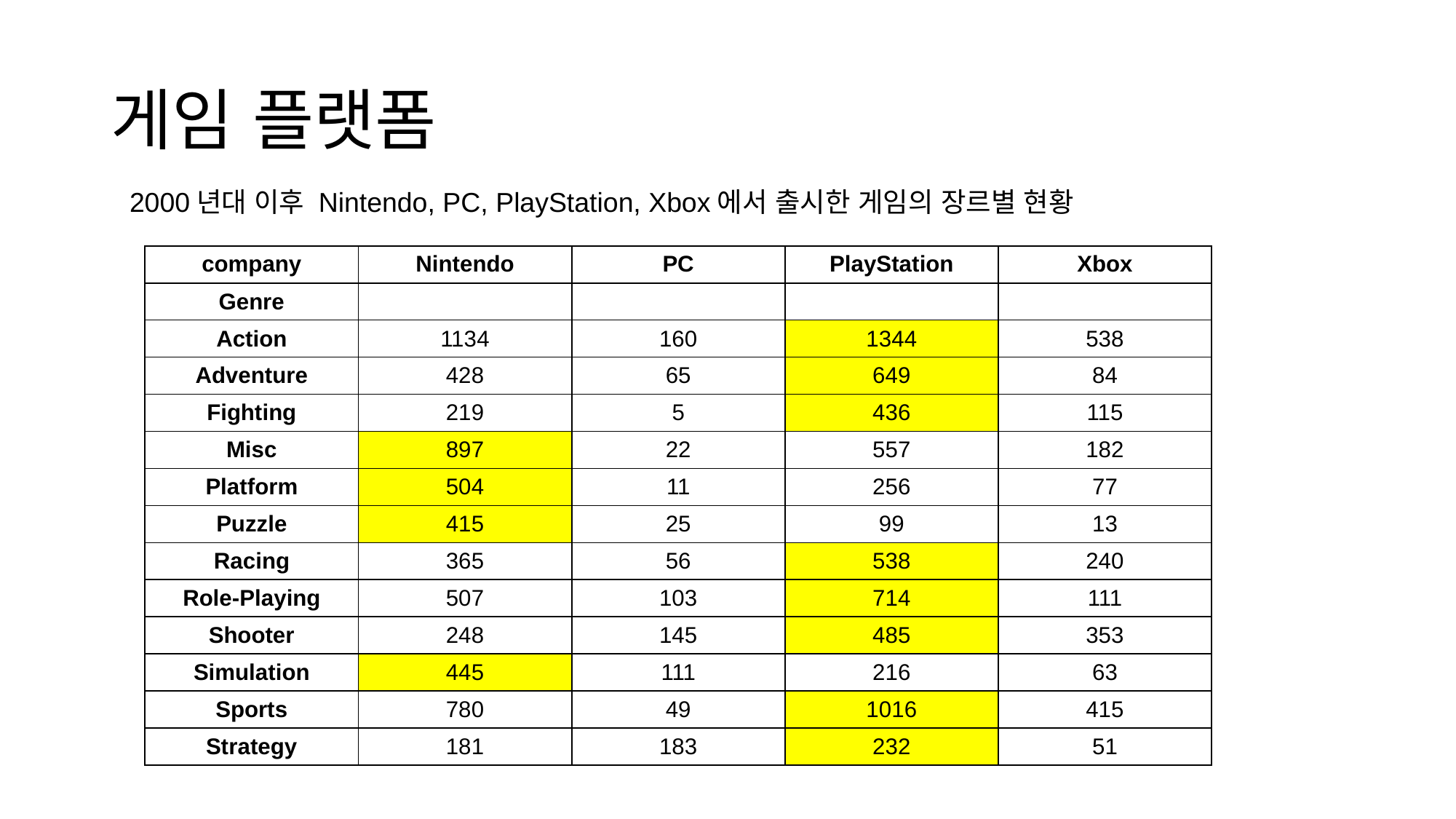

# 게임 플랫폼
2000년대 이후 Nintendo, PC, PlayStation, Xbox에서 출시한 게임의 장르별 현황
| company | Nintendo | PC | PlayStation | Xbox |
| --- | --- | --- | --- | --- |
| Genre |  |  |  |  |
| Action | 1134 | 160 | 1344 | 538 |
| Adventure | 428 | 65 | 649 | 84 |
| Fighting | 219 | 5 | 436 | 115 |
| Misc | 897 | 22 | 557 | 182 |
| Platform | 504 | 11 | 256 | 77 |
| Puzzle | 415 | 25 | 99 | 13 |
| Racing | 365 | 56 | 538 | 240 |
| Role-Playing | 507 | 103 | 714 | 111 |
| Shooter | 248 | 145 | 485 | 353 |
| Simulation | 445 | 111 | 216 | 63 |
| Sports | 780 | 49 | 1016 | 415 |
| Strategy | 181 | 183 | 232 | 51 |